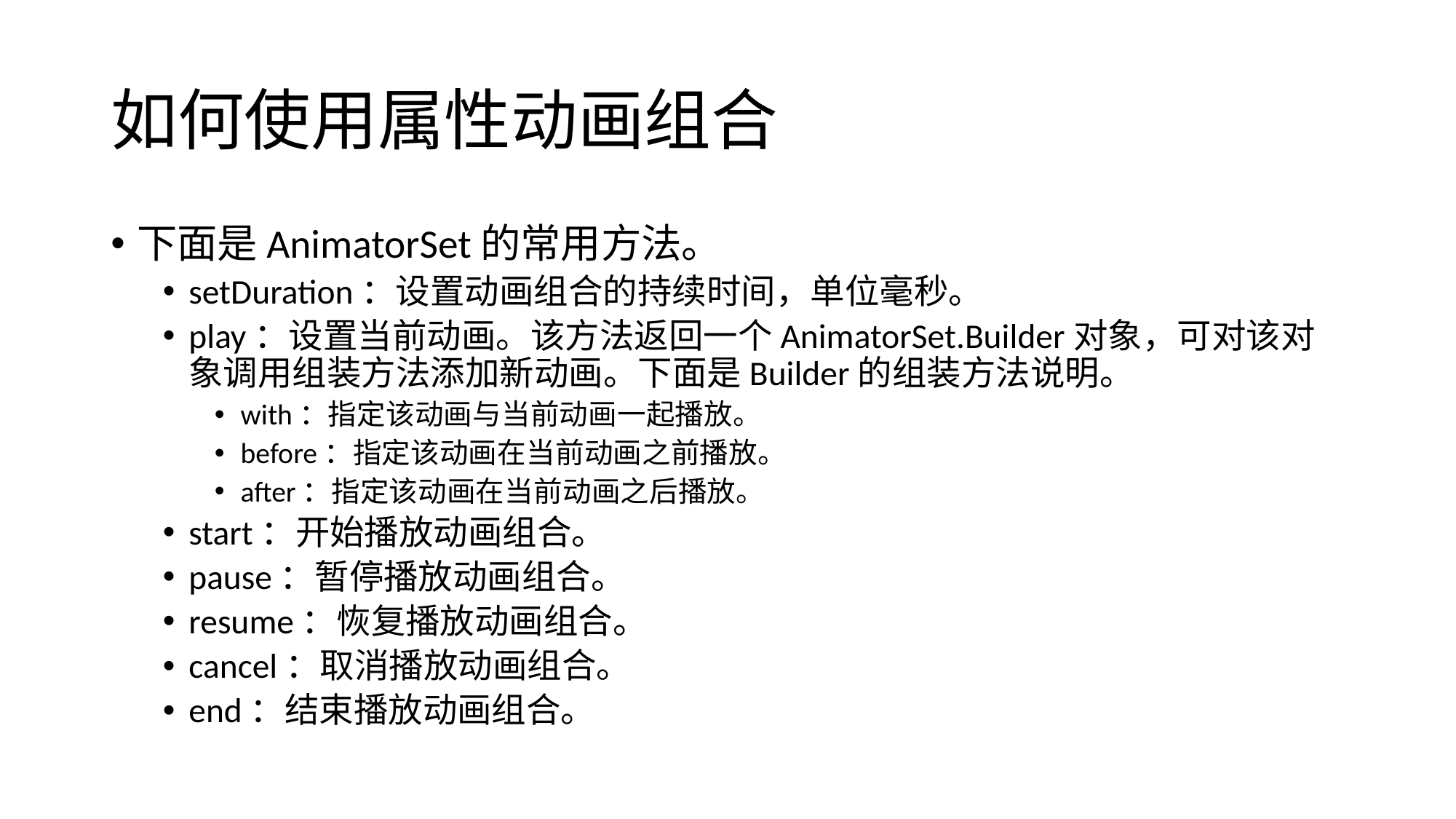

# 如何使用属性动画组合
下面是AnimatorSet的常用方法。
setDuration：设置动画组合的持续时间，单位毫秒。
play：设置当前动画。该方法返回一个AnimatorSet.Builder对象，可对该对象调用组装方法添加新动画。下面是Builder的组装方法说明。
with：指定该动画与当前动画一起播放。
before：指定该动画在当前动画之前播放。
after：指定该动画在当前动画之后播放。
start：开始播放动画组合。
pause：暂停播放动画组合。
resume：恢复播放动画组合。
cancel：取消播放动画组合。
end：结束播放动画组合。